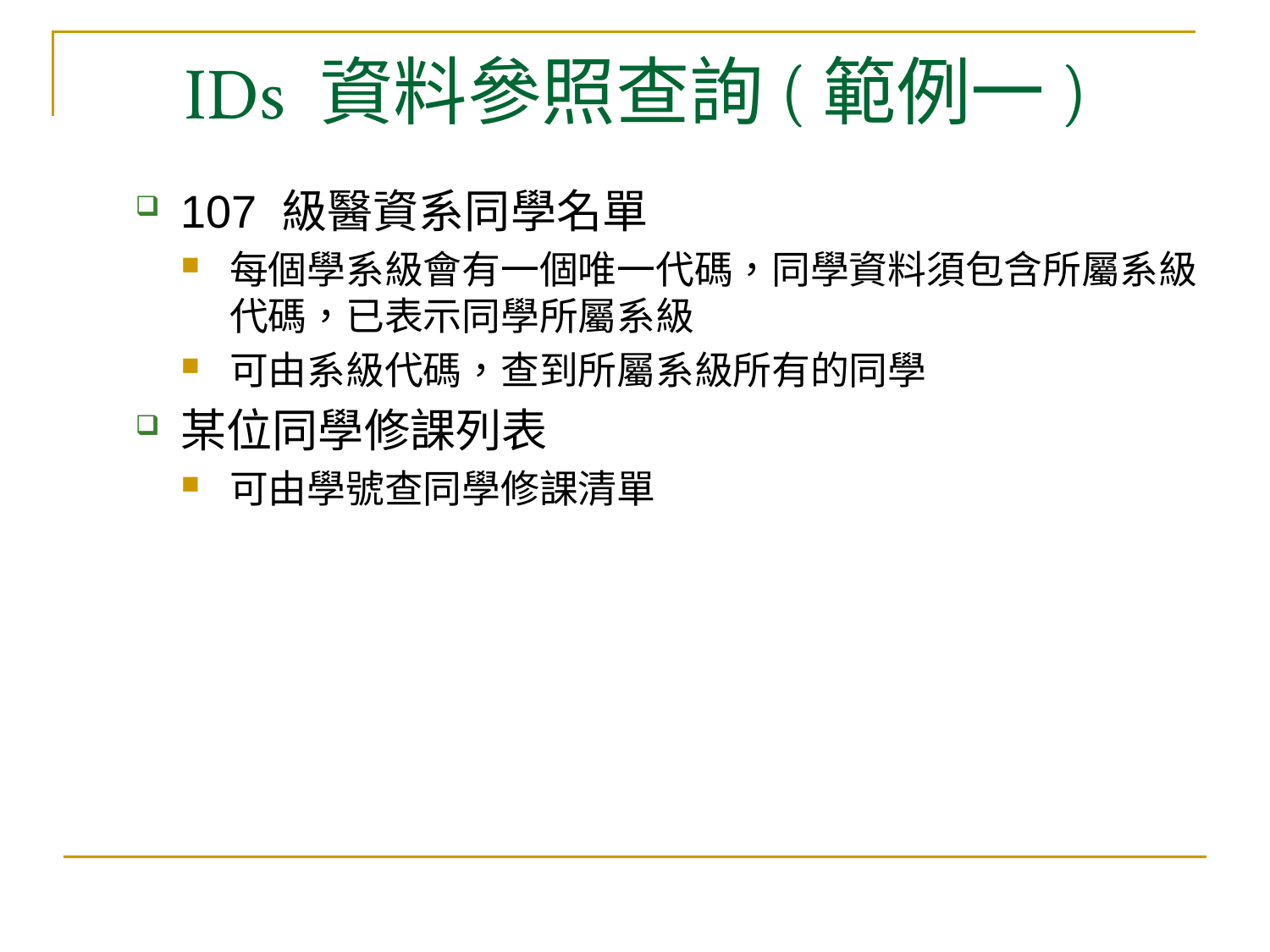

# IDs 資料參照查詢(範例一)
107 級醫資系同學名單
每個學系級會有一個唯一代碼，同學資料須包含所屬系級代碼，已表示同學所屬系級
可由系級代碼，查到所屬系級所有的同學
某位同學修課列表
可由學號查同學修課清單